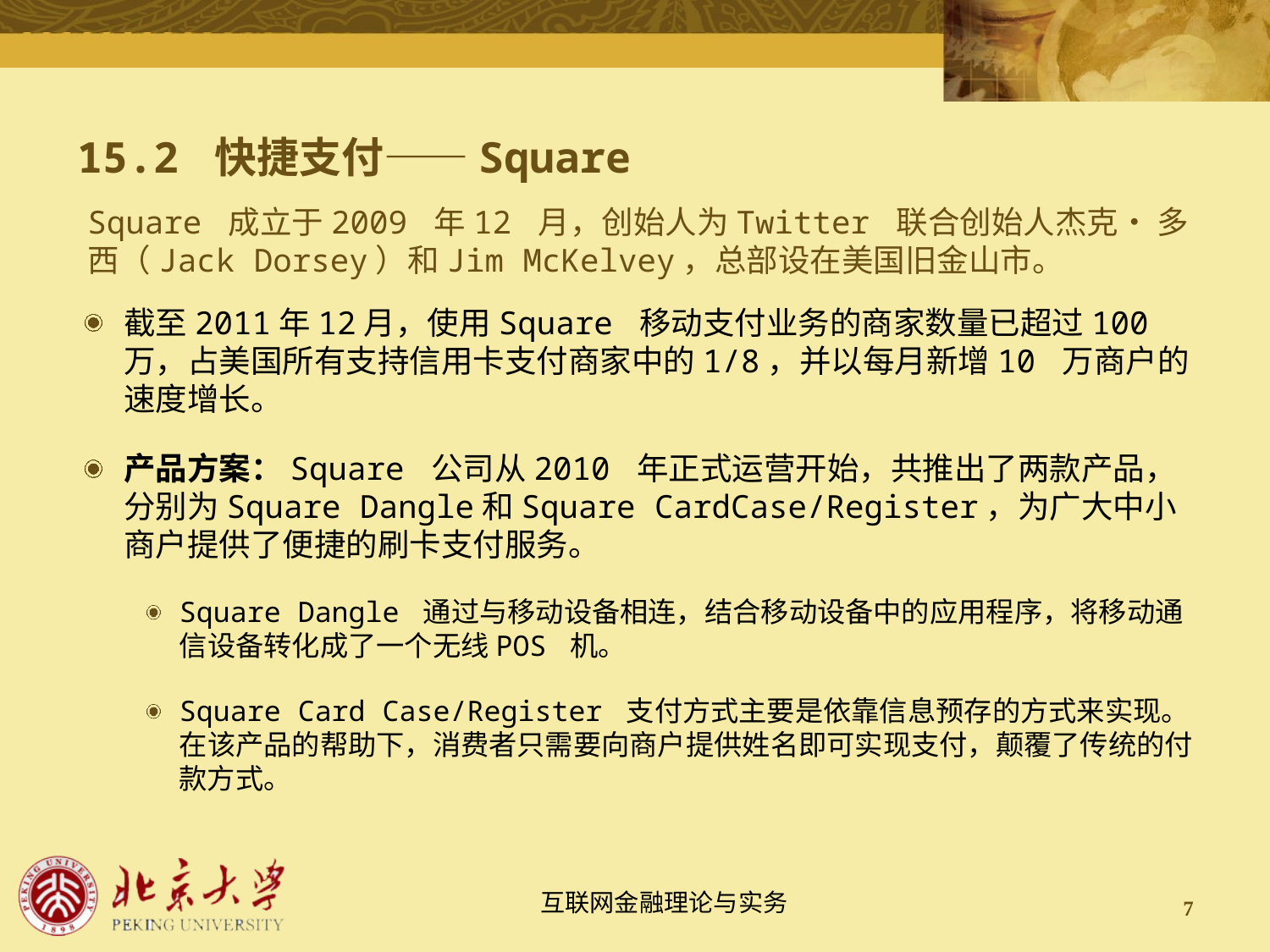

# 15.2 快捷支付——Square
Square 成立于2009 年12 月，创始人为Twitter 联合创始人杰克• 多西（Jack Dorsey）和Jim McKelvey，总部设在美国旧金山市。
截至2011年12月，使用Square 移动支付业务的商家数量已超过100 万，占美国所有支持信用卡支付商家中的1/8，并以每月新增10 万商户的速度增长。
产品方案：Square 公司从2010 年正式运营开始，共推出了两款产品，分别为Square Dangle和Square CardCase/Register，为广大中小商户提供了便捷的刷卡支付服务。
Square Dangle 通过与移动设备相连，结合移动设备中的应用程序，将移动通信设备转化成了一个无线POS 机。
Square Card Case/Register 支付方式主要是依靠信息预存的方式来实现。在该产品的帮助下，消费者只需要向商户提供姓名即可实现支付，颠覆了传统的付款方式。
7